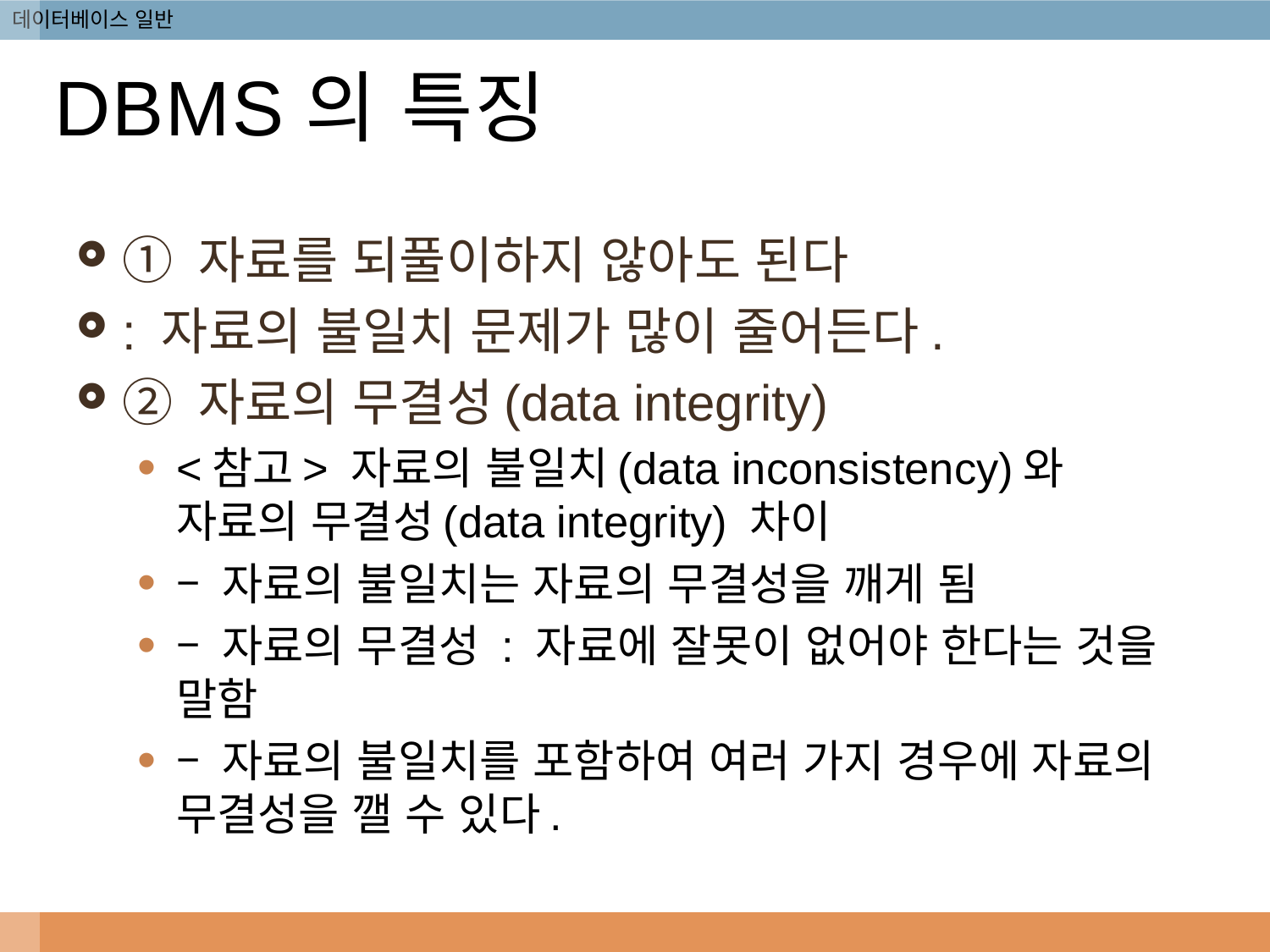

# DBMS의 특징
① 자료를 되풀이하지 않아도 된다
: 자료의 불일치 문제가 많이 줄어든다.
② 자료의 무결성(data integrity)
<참고> 자료의 불일치(data inconsistency)와 자료의 무결성(data integrity) 차이
– 자료의 불일치는 자료의 무결성을 깨게 됨
– 자료의 무결성 : 자료에 잘못이 없어야 한다는 것을 말함
– 자료의 불일치를 포함하여 여러 가지 경우에 자료의 무결성을 깰 수 있다.